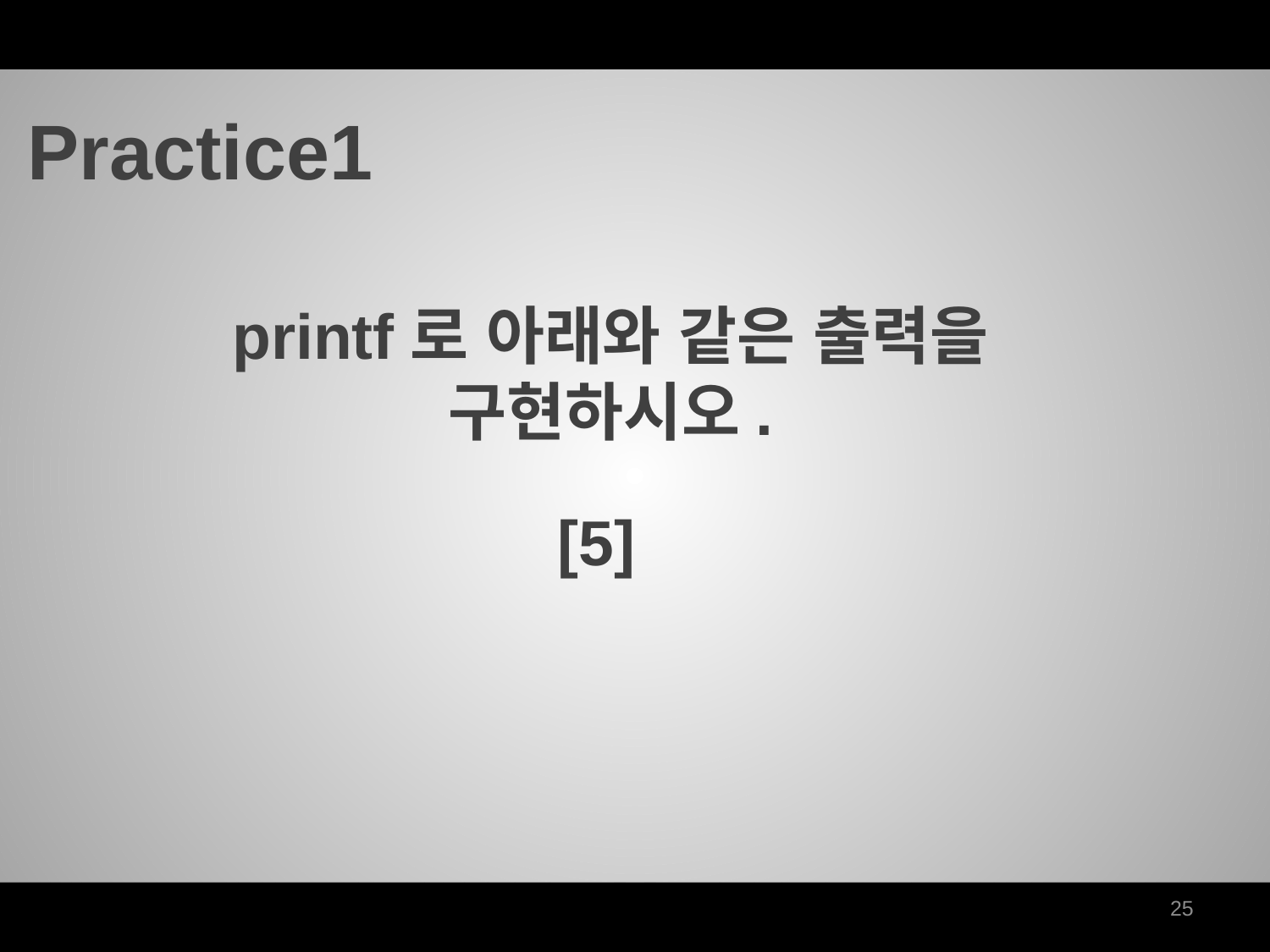

Practice1
printf로 아래와 같은 출력을 구현하시오.
[5]
25